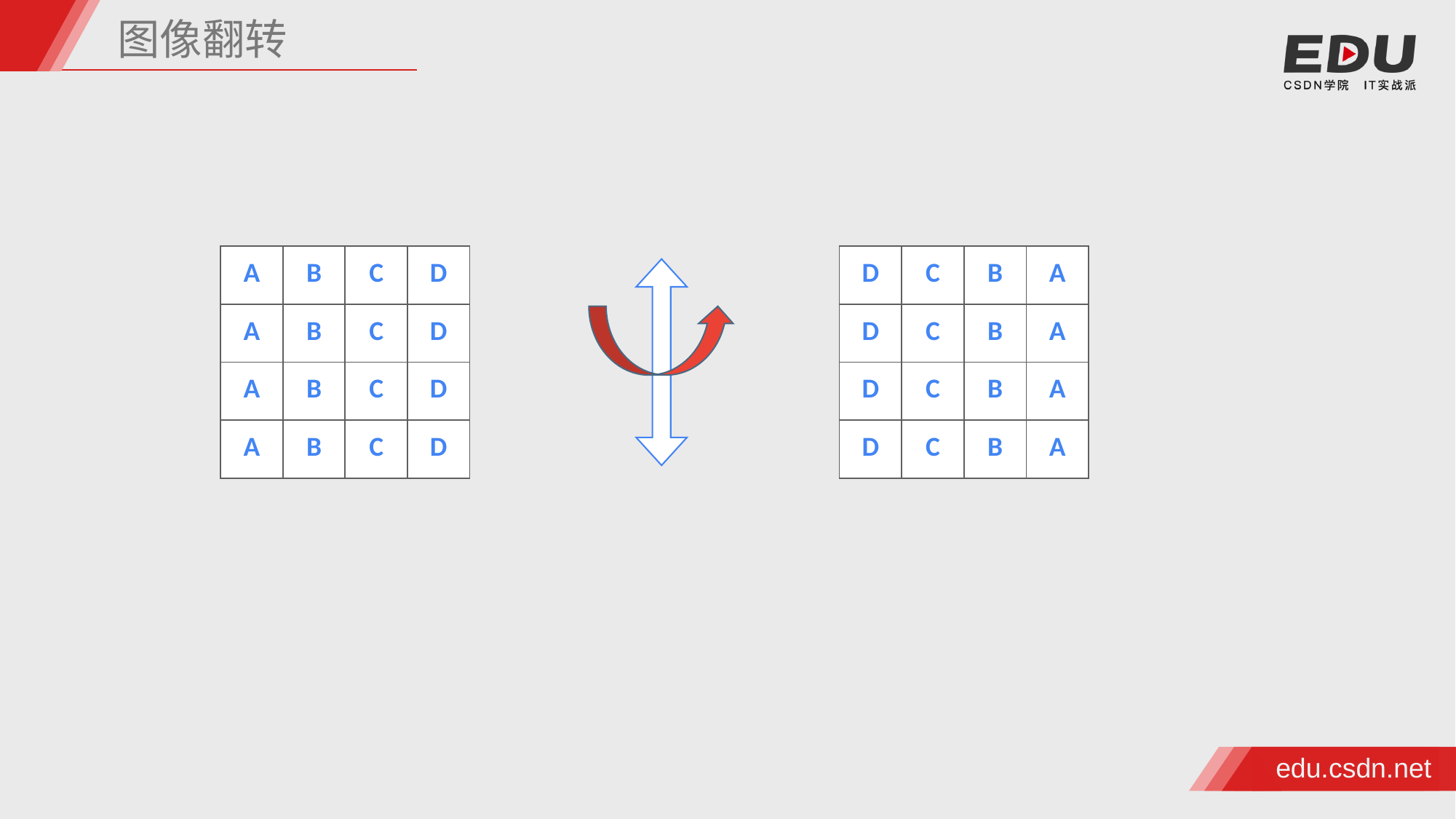

图像翻转

| A | B | C | D |
| --- | --- | --- | --- |
| A | B | C | D |
| A | B | C | D |
| A | B | C | D |
| D | C | B | A |
| --- | --- | --- | --- |
| D | C | B | A |
| D | C | B | A |
| D | C | B | A |